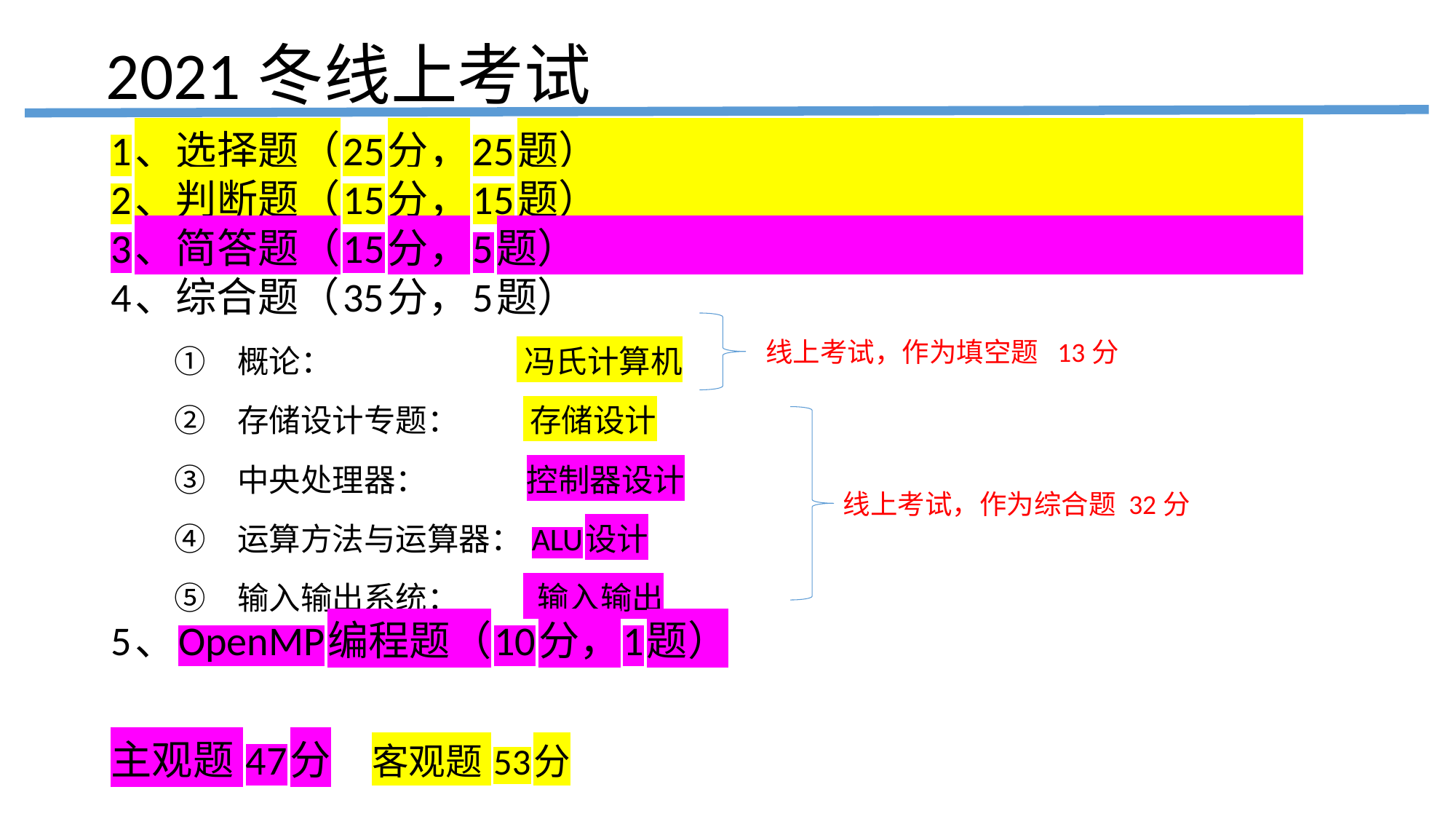

# 2021冬线上考试
1、选择题（25分，25题）
2、判断题（15分，15题）
3、简答题（15分，5题）
4、综合题（35分，5题）
概论：                           冯氏计算机
存储设计专题：          存储设计
中央处理器：              控制器设计
运算方法与运算器： ALU设计
输入输出系统：           输入输出
5、OpenMP编程题（10分，1题）

主观题 47分     客观题 53分

线上考试，作为填空题  13分

线上考试，作为综合题 32分